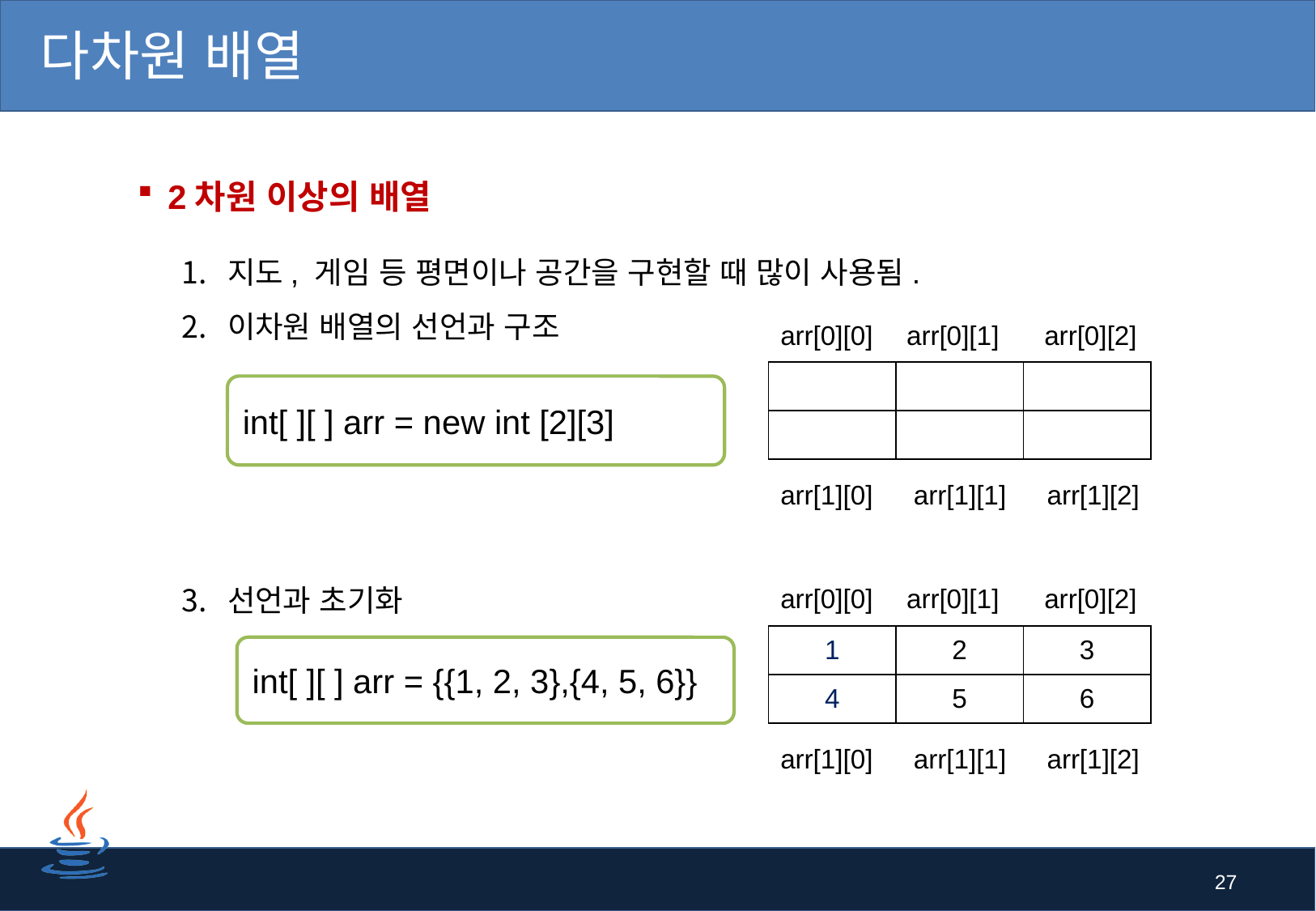

# 다차원 배열
2차원 이상의 배열
지도, 게임 등 평면이나 공간을 구현할 때 많이 사용됨.
이차원 배열의 선언과 구조

선언과 초기화
arr[0][0]
arr[0][1]
arr[0][2]
|  |  |  |
| --- | --- | --- |
|  |  |  |
int[ ][ ] arr = new int [2][3]
arr[1][0]
arr[1][1]
arr[1][2]
arr[0][0]
arr[0][1]
arr[0][2]
| 1 | 2 | 3 |
| --- | --- | --- |
| 4 | 5 | 6 |
int[ ][ ] arr = {{1, 2, 3},{4, 5, 6}}
arr[1][0]
arr[1][1]
arr[1][2]
27